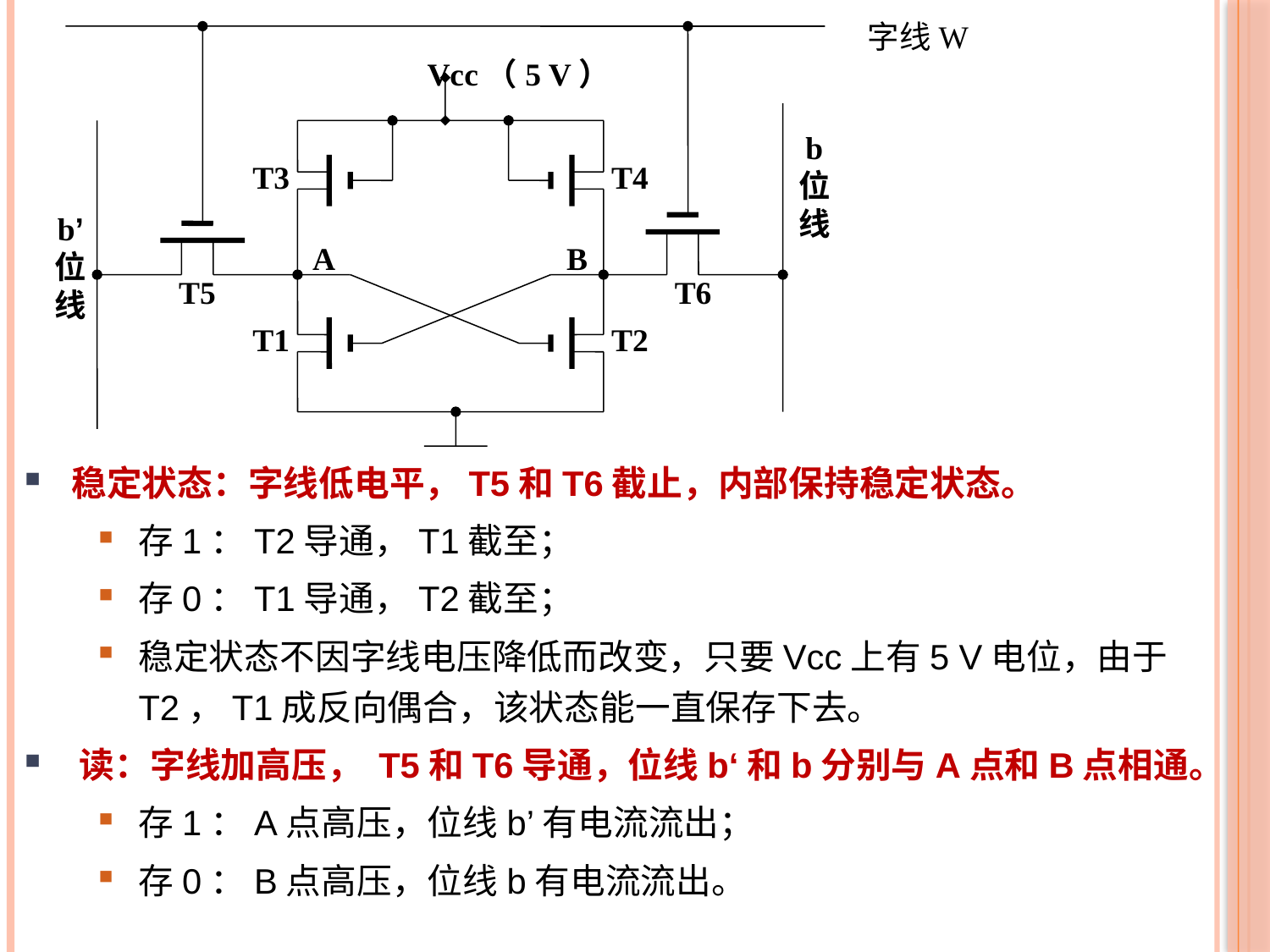

字线W

Vcc（5 V）

b
位
线

T3
T4

b’
位
线

A
B

T5
T6

T1
T2

 稳定状态：字线低电平，T5和T6截止，内部保持稳定状态。
存1：T2导通，T1截至；
存0：T1导通，T2截至；
稳定状态不因字线电压降低而改变，只要Vcc上有5 V电位，由于T2，T1成反向偶合，该状态能一直保存下去。
  读：字线加高压， T5和T6导通，位线b‘和b分别与A点和B点相通。
存1：A点高压，位线b’有电流流出；
存0：B点高压，位线b有电流流出。